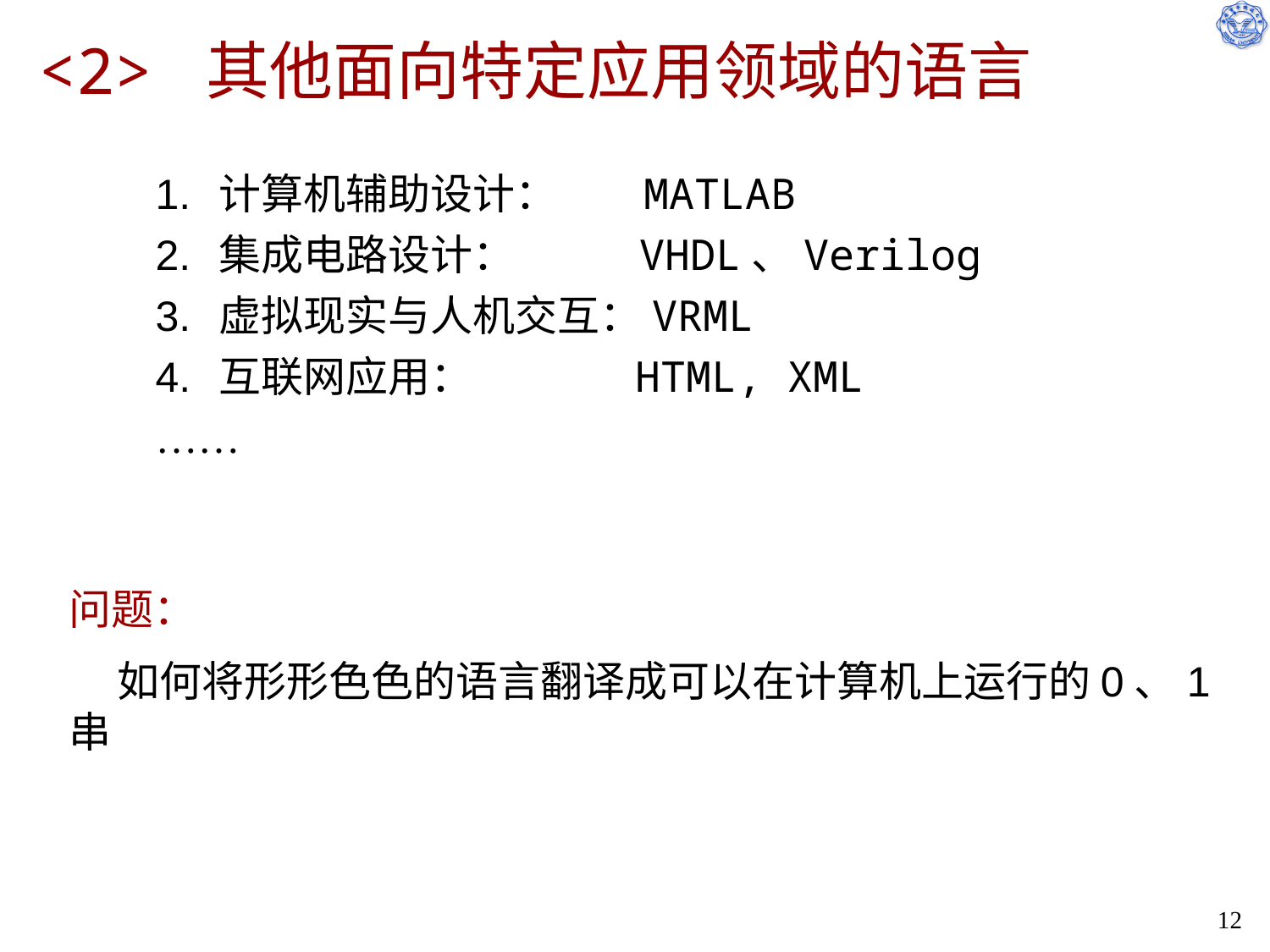

# <2> 其他面向特定应用领域的语言
计算机辅助设计：        MATLAB
集成电路设计：            VHDL、Verilog
虚拟现实与人机交互：VRML
互联网应用：                HTML, XML
……
问题：
    如何将形形色色的语言翻译成可以在计算机上运行的0、1串
12